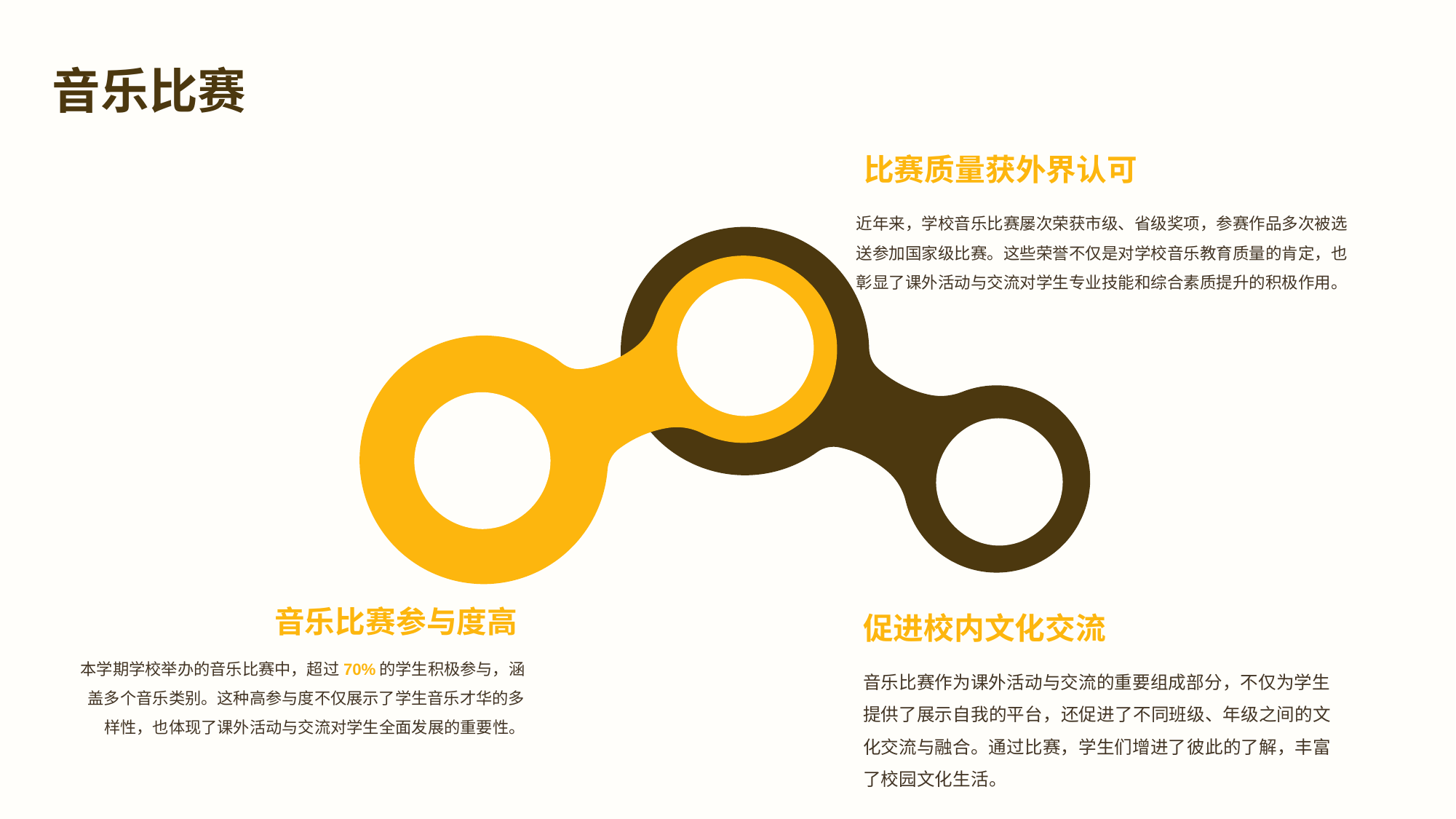

音乐比赛
比赛质量获外界认可
近年来，学校音乐比赛屡次荣获市级、省级奖项，参赛作品多次被选送参加国家级比赛。这些荣誉不仅是对学校音乐教育质量的肯定，也彰显了课外活动与交流对学生专业技能和综合素质提升的积极作用。

音乐比赛参与度高
促进校内文化交流
本学期学校举办的音乐比赛中，超过70%的学生积极参与，涵盖多个音乐类别。这种高参与度不仅展示了学生音乐才华的多样性，也体现了课外活动与交流对学生全面发展的重要性。
音乐比赛作为课外活动与交流的重要组成部分，不仅为学生提供了展示自我的平台，还促进了不同班级、年级之间的文化交流与融合。通过比赛，学生们增进了彼此的了解，丰富了校园文化生活。